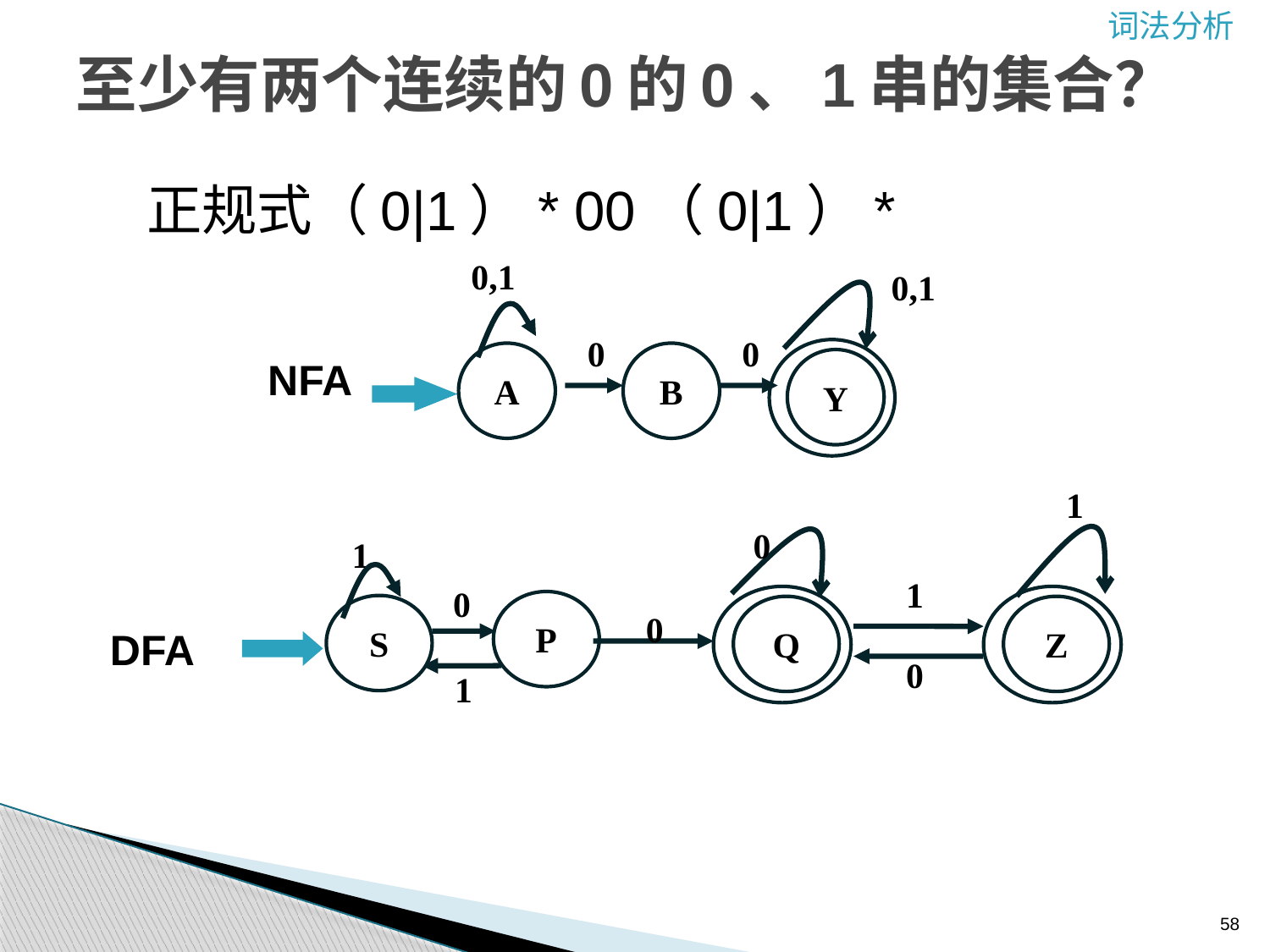

# 至少有两个连续的0的0、1串的集合？
正规式（0|1）* 00（0|1）*
0,1
0,1

0
0

A
B
Y

NFA
1

0

1

1
0

P
S
0,1
Q
Z
0

0

1
DFA
58